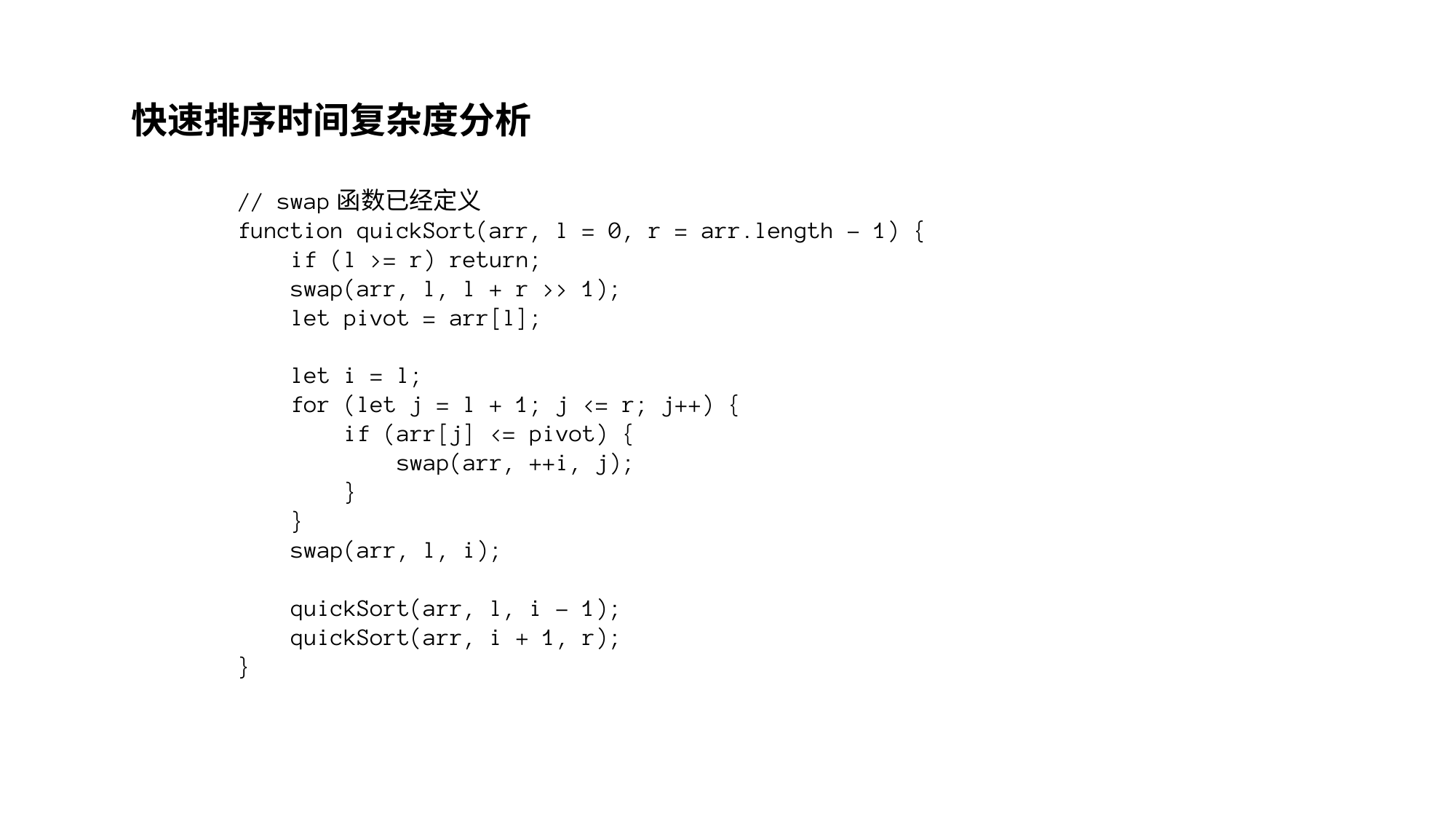

快速排序时间复杂度分析
// swap函数已经定义
function quickSort(arr, l = 0, r = arr.length - 1) {
    if (l >= r) return;
    swap(arr, l, l + r >> 1);
    let pivot = arr[l];

    let i = l;
    for (let j = l + 1; j <= r; j++) {
        if (arr[j] <= pivot) {
            swap(arr, ++i, j);
        }
    }
    swap(arr, l, i);

    quickSort(arr, l, i - 1);
    quickSort(arr, i + 1, r);
}